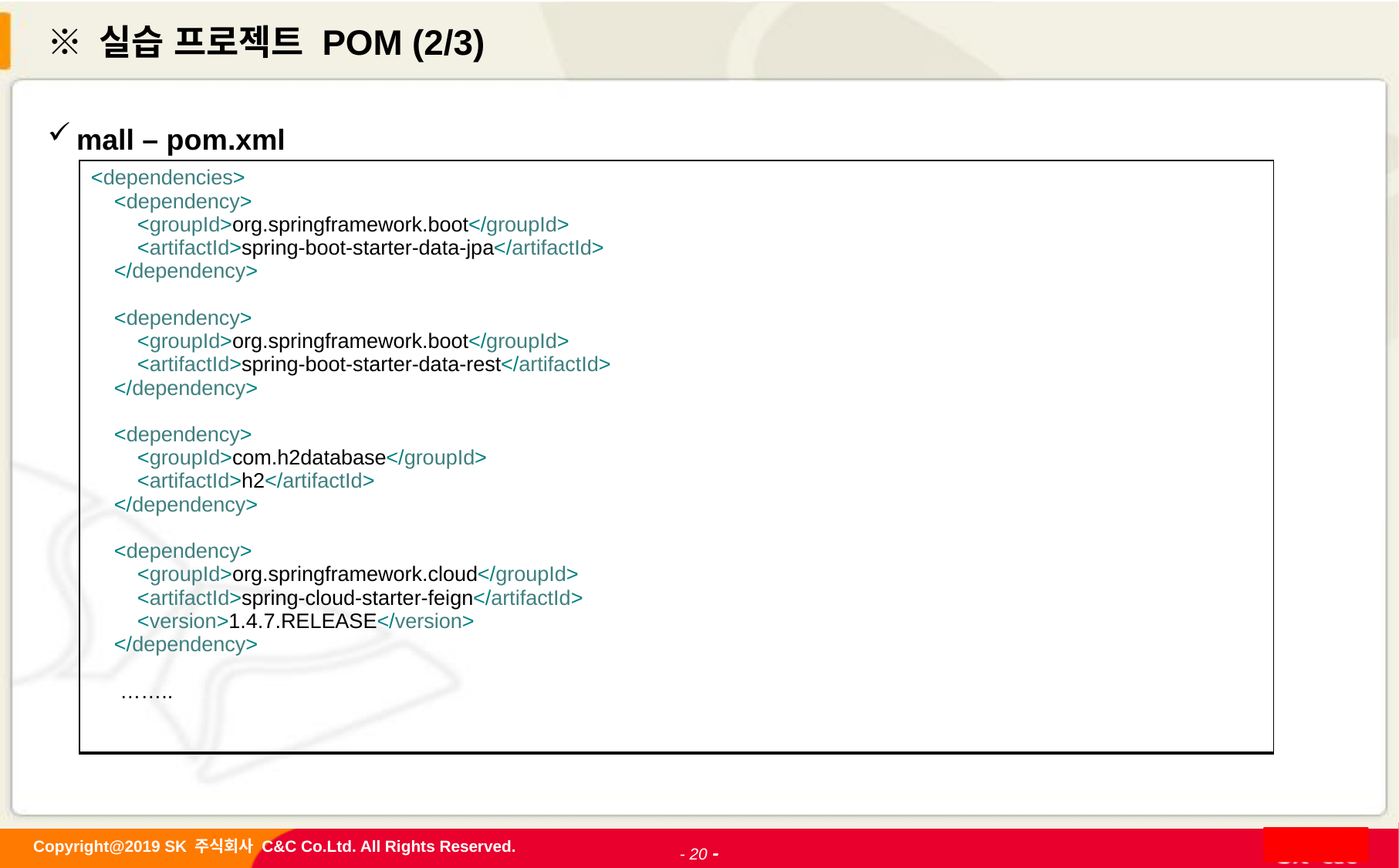

# ※ 실습 프로젝트 POM (2/3)
mall – pom.xml
| <dependencies> <dependency> <groupId>org.springframework.boot</groupId> <artifactId>spring-boot-starter-data-jpa</artifactId> </dependency> <dependency> <groupId>org.springframework.boot</groupId> <artifactId>spring-boot-starter-data-rest</artifactId> </dependency> <dependency> <groupId>com.h2database</groupId> <artifactId>h2</artifactId> </dependency> <dependency> <groupId>org.springframework.cloud</groupId> <artifactId>spring-cloud-starter-feign</artifactId> <version>1.4.7.RELEASE</version> </dependency> …….. |
| --- |